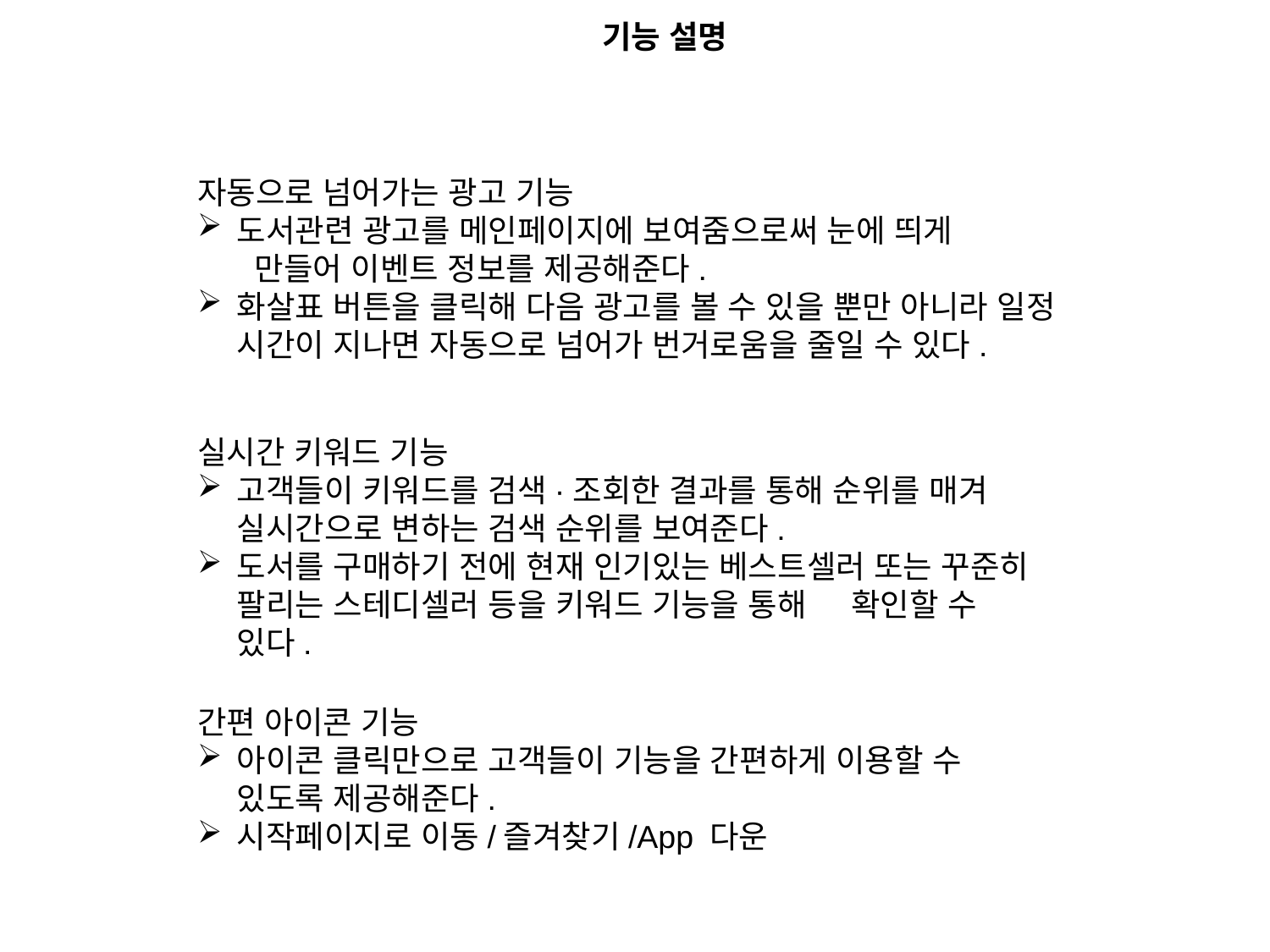

기능 설명
자동으로 넘어가는 광고 기능
도서관련 광고를 메인페이지에 보여줌으로써 눈에 띄게                 만들어 이벤트 정보를 제공해준다.
화살표 버튼을 클릭해 다음 광고를 볼 수 있을 뿐만 아니라 일정 시간이 지나면 자동으로 넘어가 번거로움을 줄일 수 있다.
실시간 키워드 기능
고객들이 키워드를 검색·조회한 결과를 통해 순위를 매겨 실시간으로 변하는 검색 순위를 보여준다.
도서를 구매하기 전에 현재 인기있는 베스트셀러 또는 꾸준히 팔리는 스테디셀러 등을 키워드 기능을 통해     확인할 수 있다.
간편 아이콘 기능
아이콘 클릭만으로 고객들이 기능을 간편하게 이용할 수 있도록 제공해준다.
시작페이지로 이동/즐겨찾기/App 다운